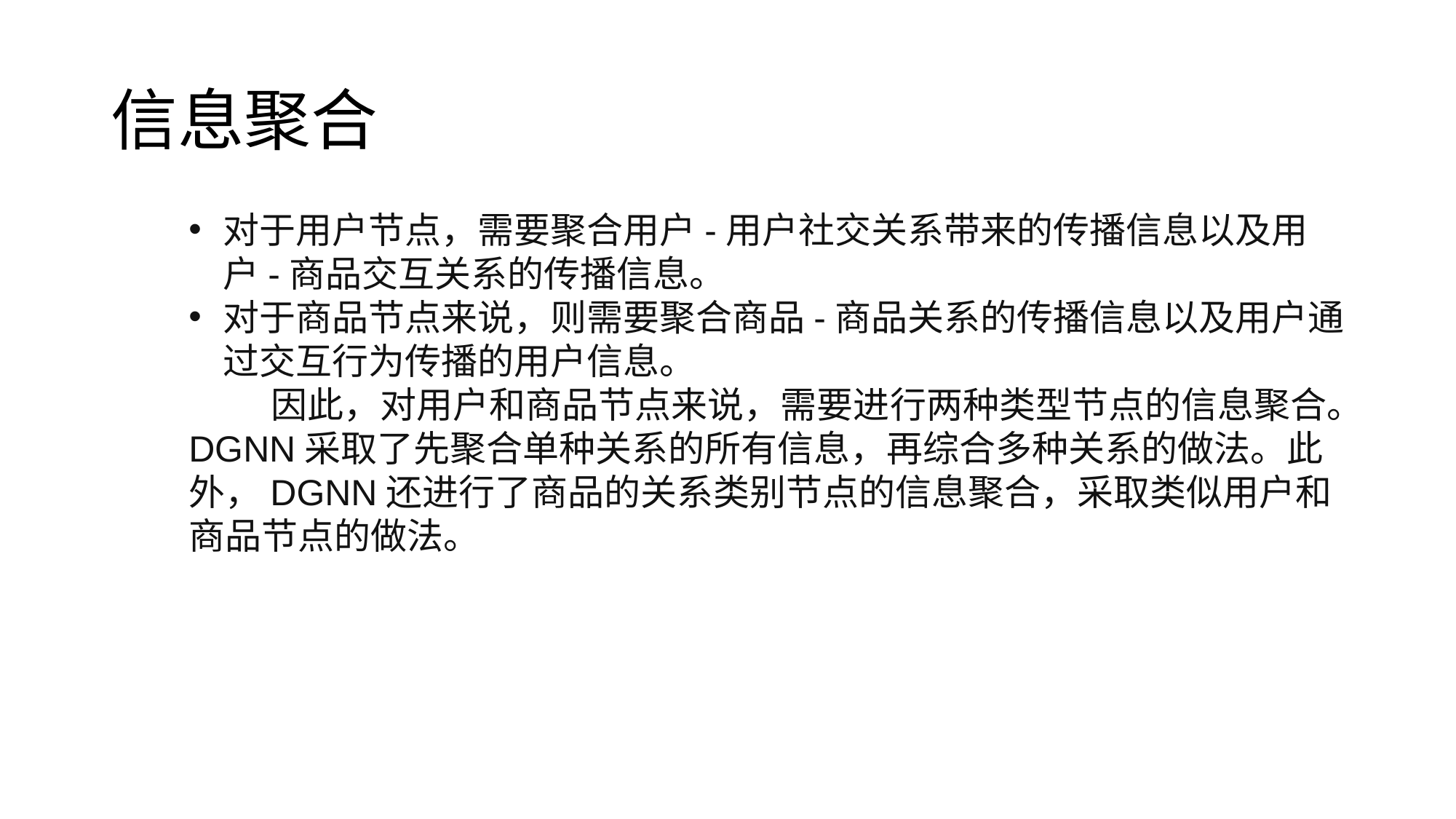

# 信息聚合
对于用户节点，需要聚合用户-用户社交关系带来的传播信息以及用户-商品交互关系的传播信息。
对于商品节点来说，则需要聚合商品-商品关系的传播信息以及用户通过交互行为传播的用户信息。
         因此，对用户和商品节点来说，需要进行两种类型节点的信息聚合。DGNN采取了先聚合单种关系的所有信息，再综合多种关系的做法。此外，DGNN还进行了商品的关系类别节点的信息聚合，采取类似用户和商品节点的做法。